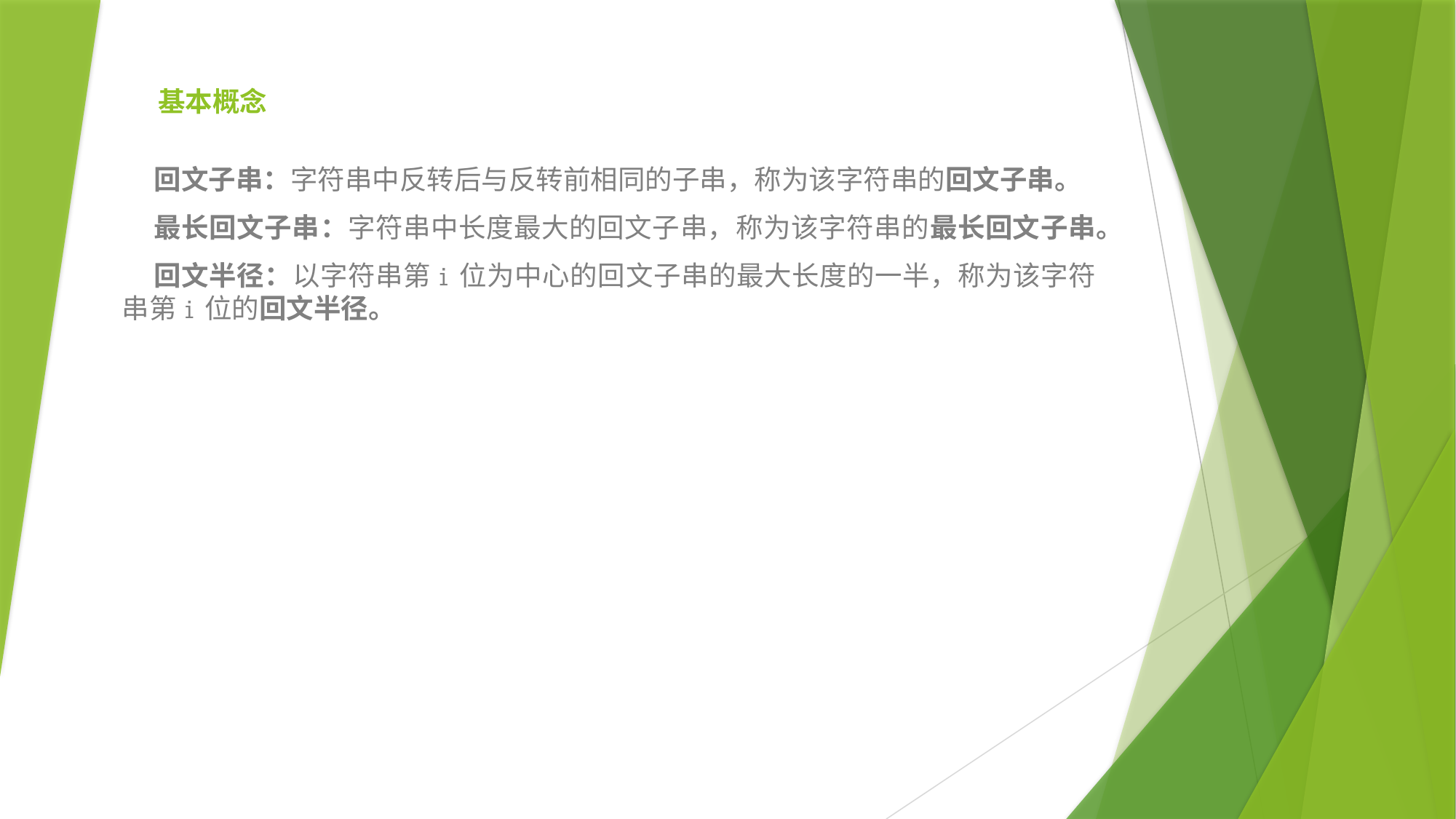

# 基本概念
回文子串：字符串中反转后与反转前相同的子串，称为该字符串的回文子串。
最长回文子串：字符串中长度最大的回文子串，称为该字符串的最长回文子串。
回文半径：以字符串第i位为中心的回文子串的最大长度的一半，称为该字符串第i位的回文半径。